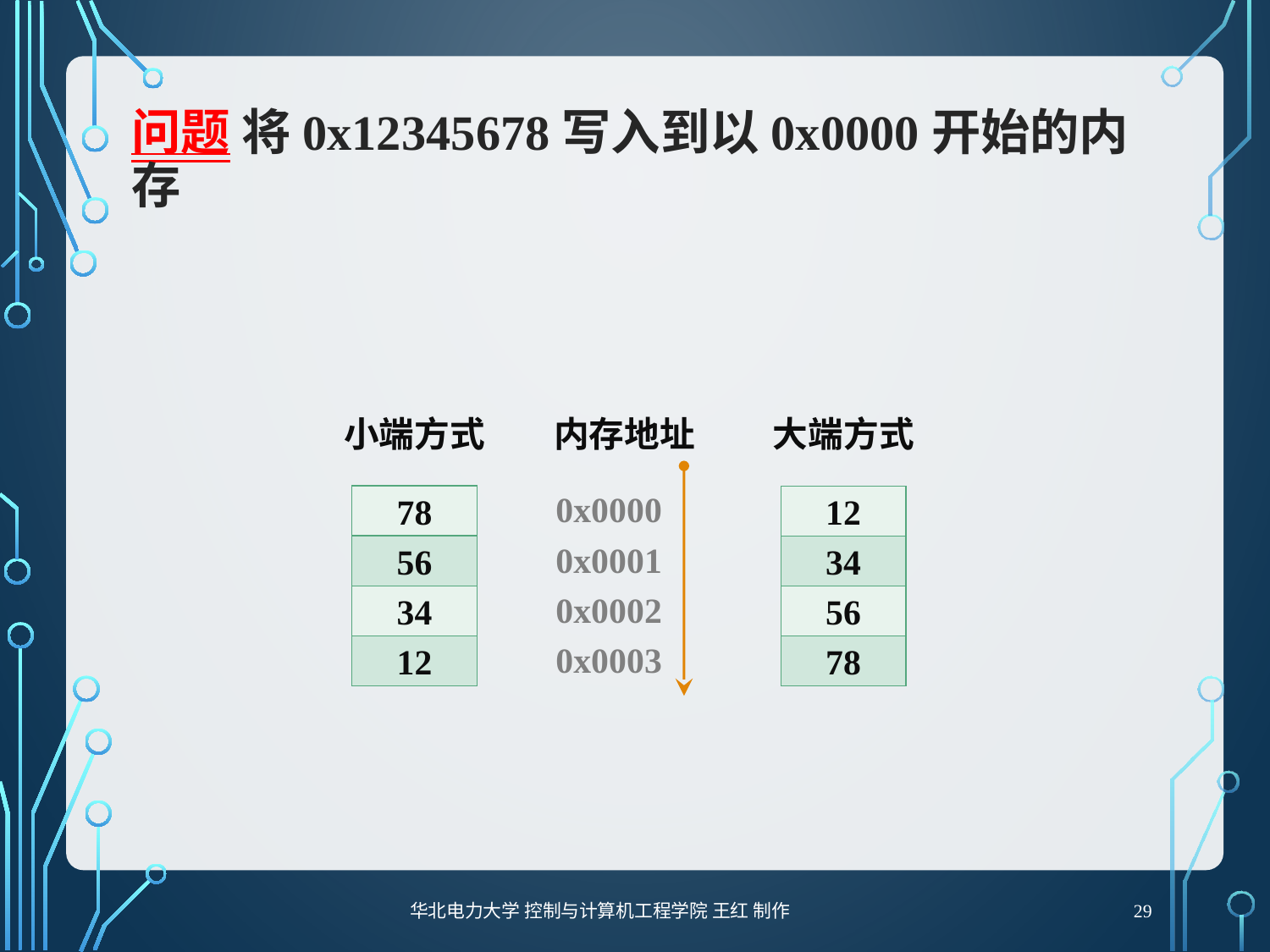

# 问题 将0x12345678写入到以0x0000开始的内存
小端方式
内存地址
大端方式

78
| 0x0000 |
| --- |
| 0x0001 |
| 0x0002 |
| 0x0003 |
12
34
56
56
34
78
12
29
华北电力大学 控制与计算机工程学院 王红 制作